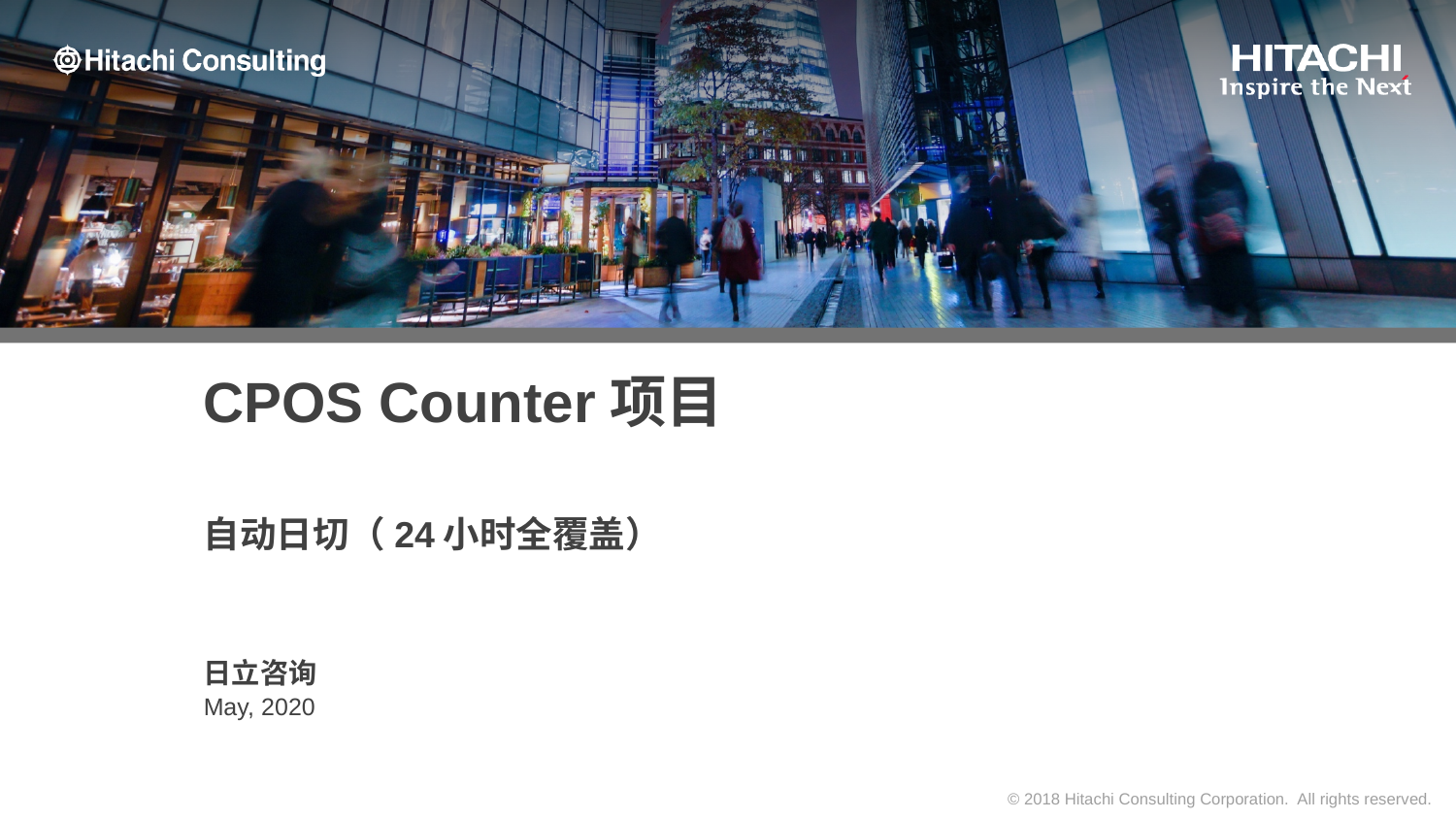

# CPOS Counter项目
自动日切（24小时全覆盖）
日立咨询
May, 2020